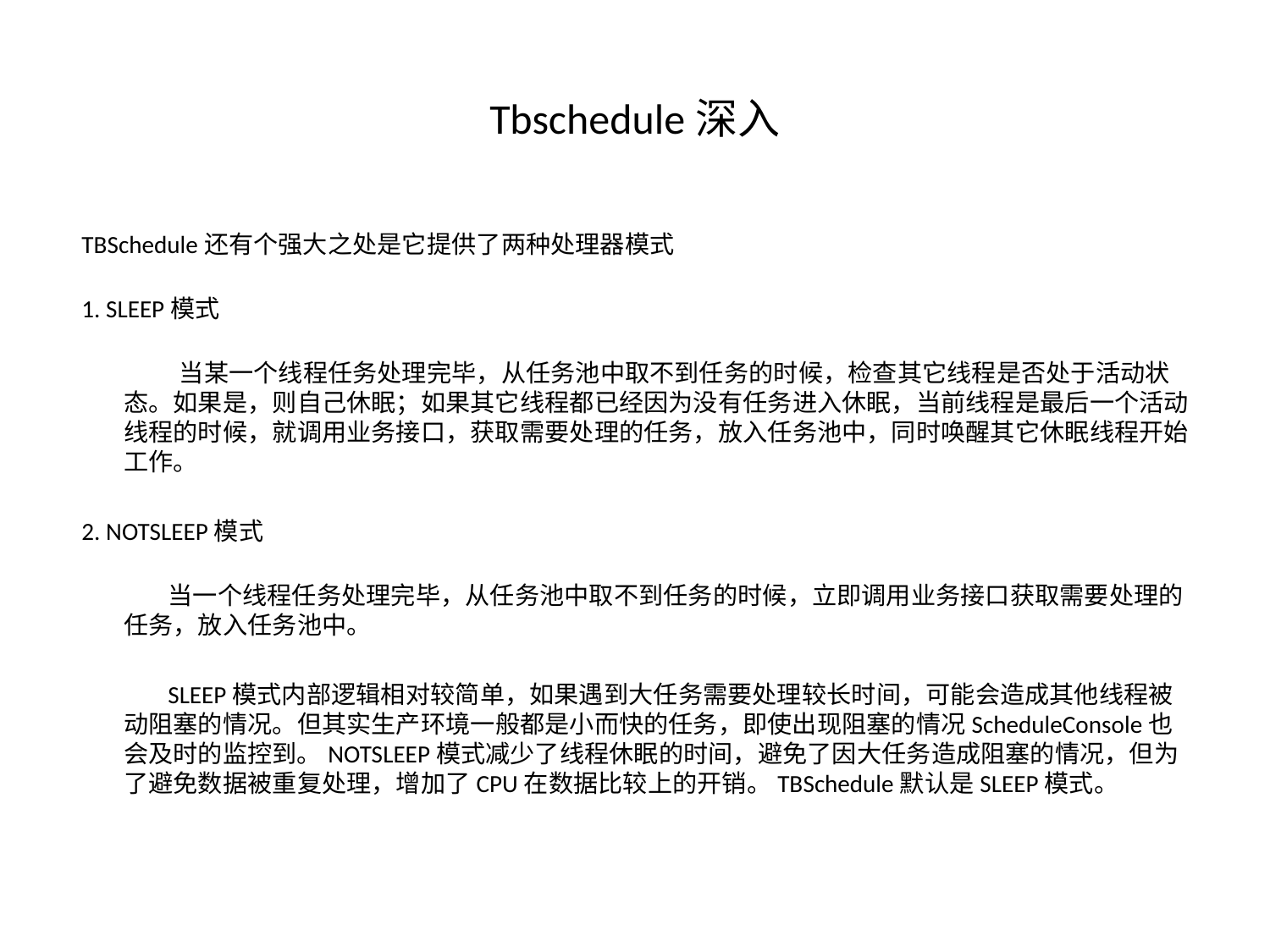

# Tbschedule深入
 TBSchedule还有个强大之处是它提供了两种处理器模式
 1. SLEEP模式
	         当某一个线程任务处理完毕，从任务池中取不到任务的时候，检查其它线程是否处于活动状态。如果是，则自己休眠；如果其它线程都已经因为没有任务进入休眠，当前线程是最后一个活动线程的时候，就调用业务接口，获取需要处理的任务，放入任务池中，同时唤醒其它休眠线程开始工作。

 2. NOTSLEEP模式
       当一个线程任务处理完毕，从任务池中取不到任务的时候，立即调用业务接口获取需要处理的任务，放入任务池中。

	        SLEEP模式内部逻辑相对较简单，如果遇到大任务需要处理较长时间，可能会造成其他线程被动阻塞的情况。但其实生产环境一般都是小而快的任务，即使出现阻塞的情况ScheduleConsole也会及时的监控到。NOTSLEEP模式减少了线程休眠的时间，避免了因大任务造成阻塞的情况，但为了避免数据被重复处理，增加了CPU在数据比较上的开销。TBSchedule默认是SLEEP模式。